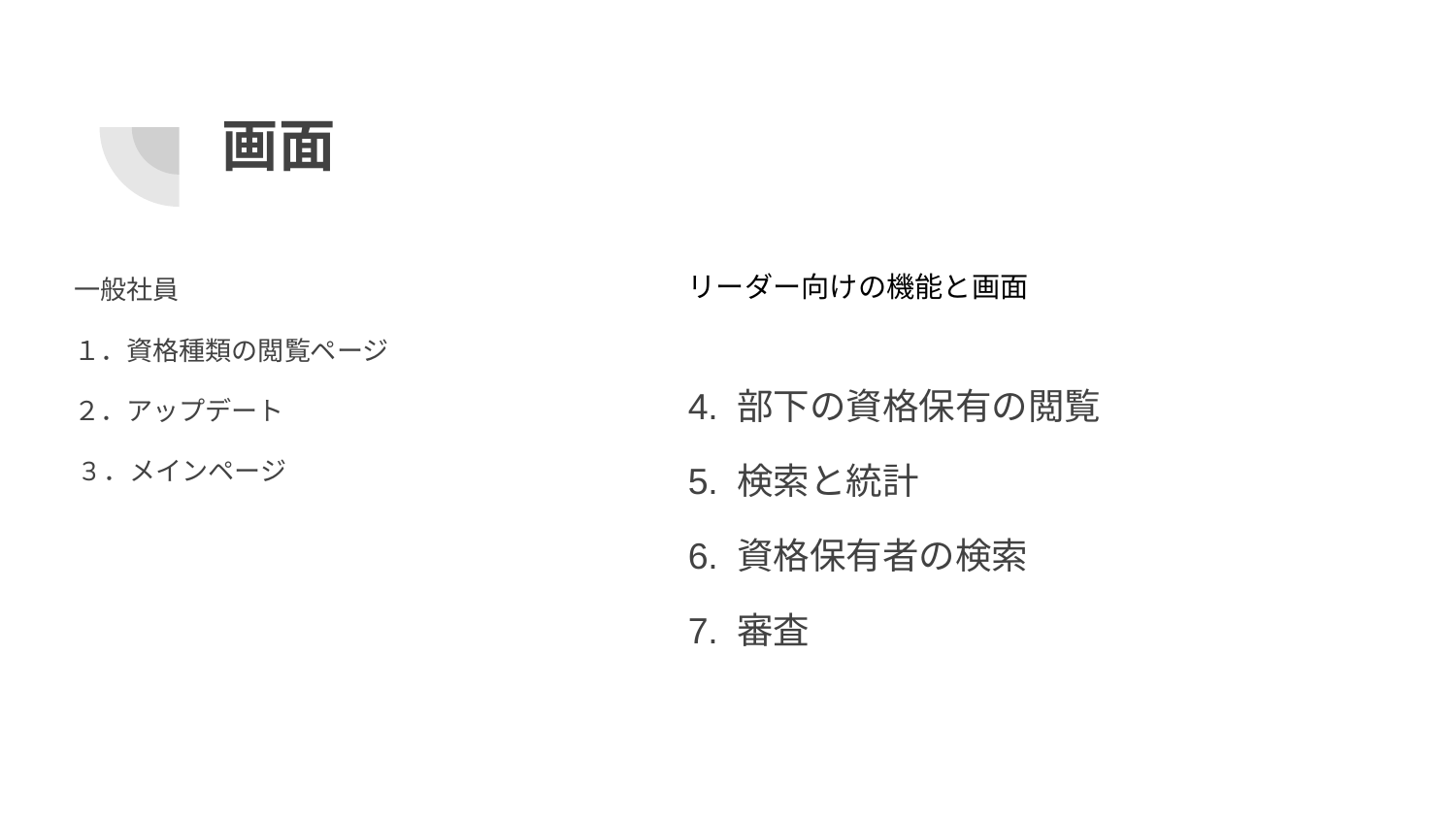

# 画面
一般社員
１．資格種類の閲覧ページ
２．アップデート
 3．メインページ

リーダー向けの機能と画面

4. 部下の資格保有の閲覧
5. 検索と統計
6. 資格保有者の検索
7. 審査